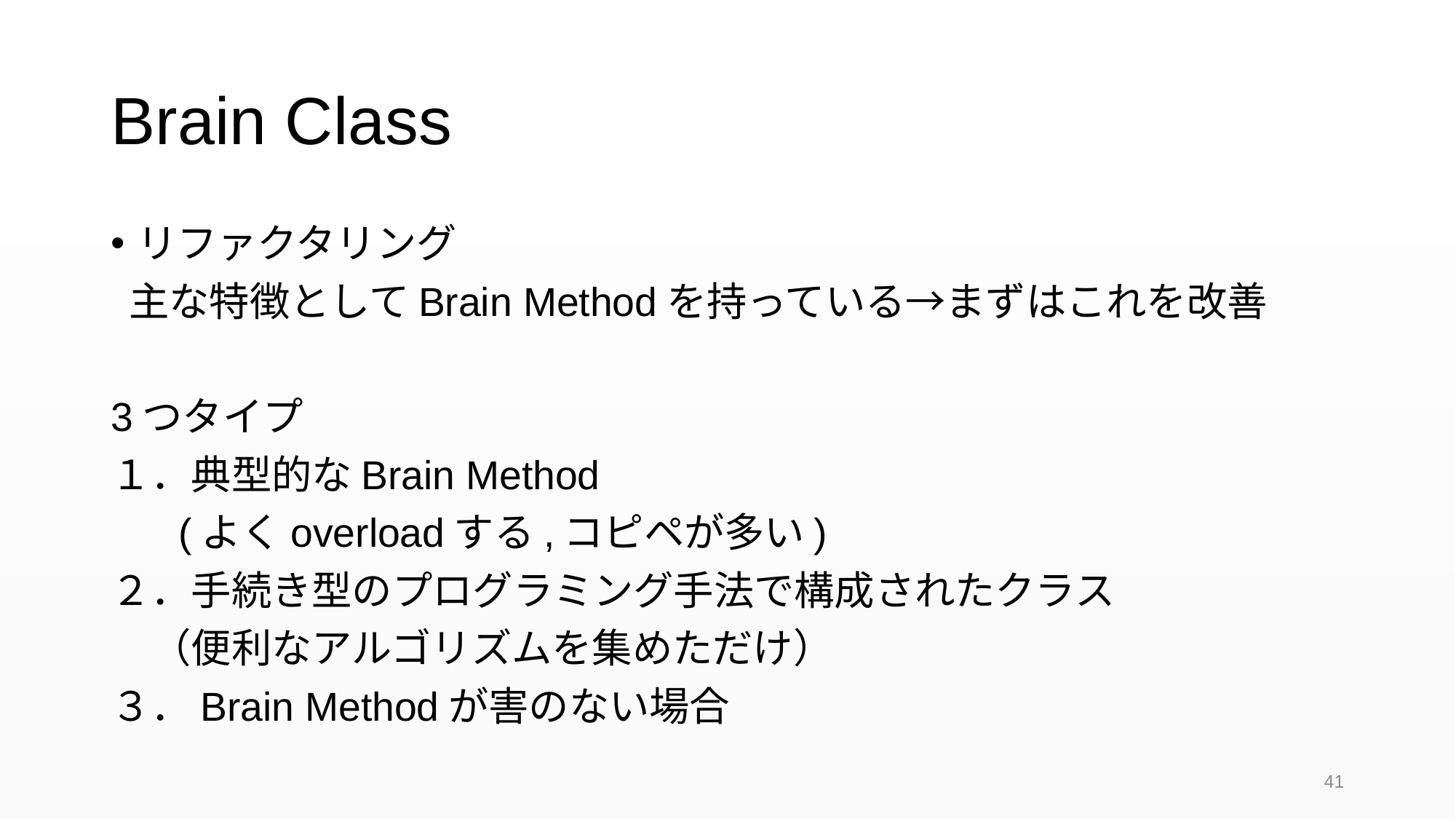

# Brain Class
リファクタリング
 主な特徴としてBrain Methodを持っている→まずはこれを改善

3つタイプ
１．典型的なBrain Method
　  (よくoverloadする,コピペが多い)
２．手続き型のプログラミング手法で構成されたクラス
　（便利なアルゴリズムを集めただけ）
３．Brain Methodが害のない場合
41